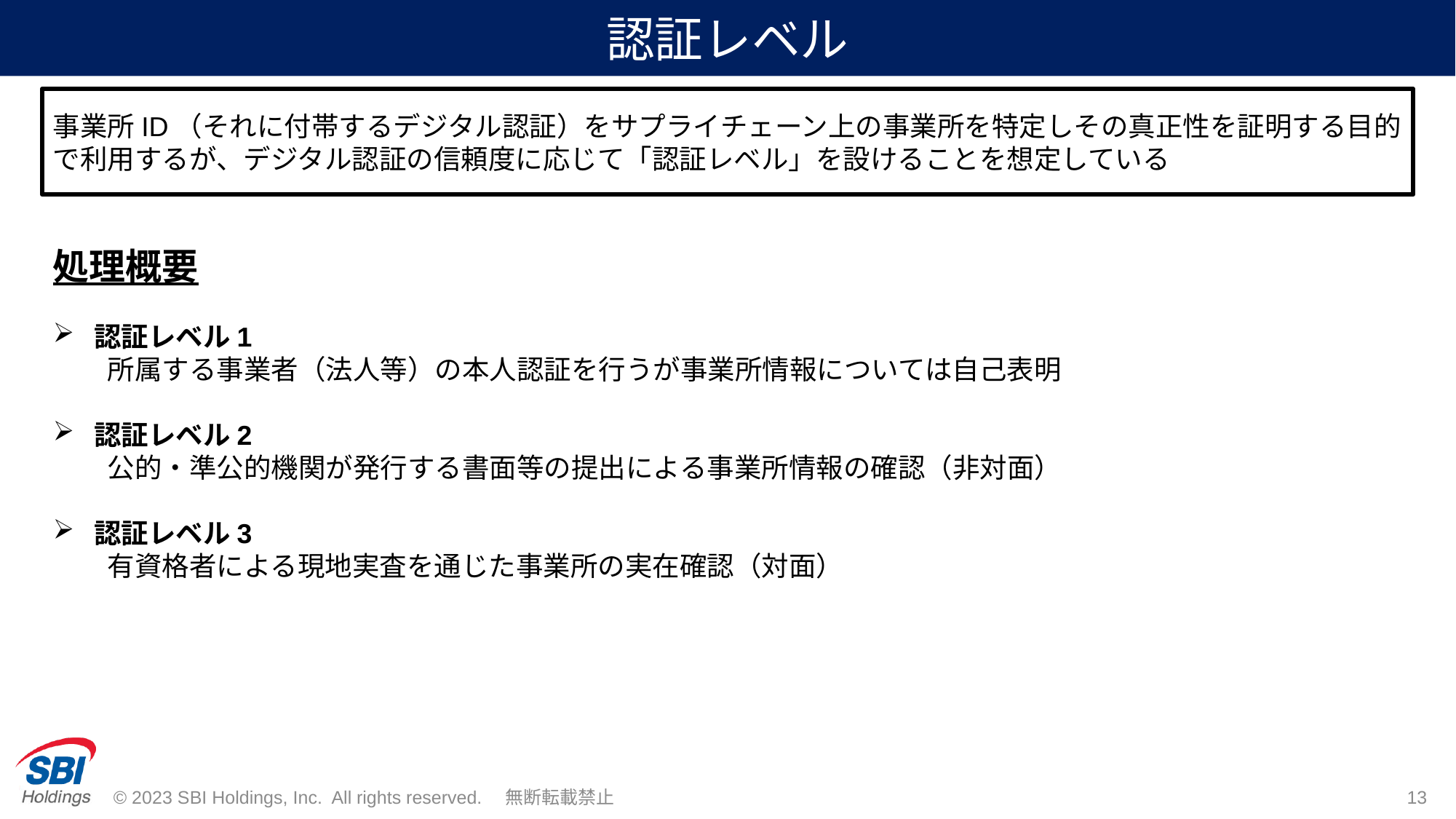

# 認証レベル
事業所ID（それに付帯するデジタル認証）をサプライチェーン上の事業所を特定しその真正性を証明する目的で利用するが、デジタル認証の信頼度に応じて「認証レベル」を設けることを想定している
処理概要

認証レベル1
所属する事業者（法人等）の本人認証を行うが事業所情報については自己表明

認証レベル2
公的・準公的機関が発行する書面等の提出による事業所情報の確認（非対面）

認証レベル3
有資格者による現地実査を通じた事業所の実在確認（対面）

© 2023 SBI Holdings, Inc.  All rights reserved.　無断転載禁止
13